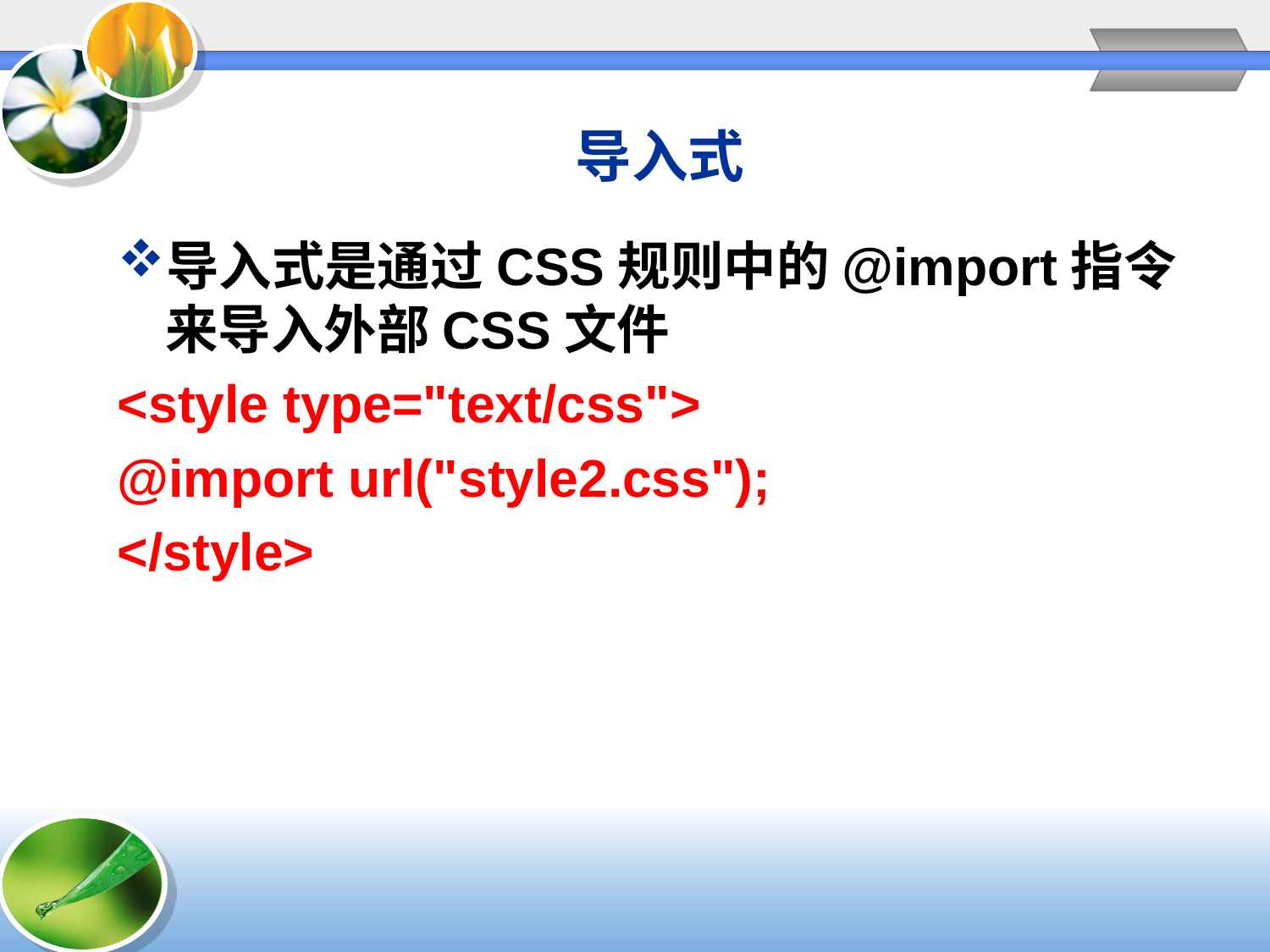

# 导入式
导入式是通过CSS规则中的@import指令来导入外部CSS文件
<style type="text/css">
@import url("style2.css");
</style>